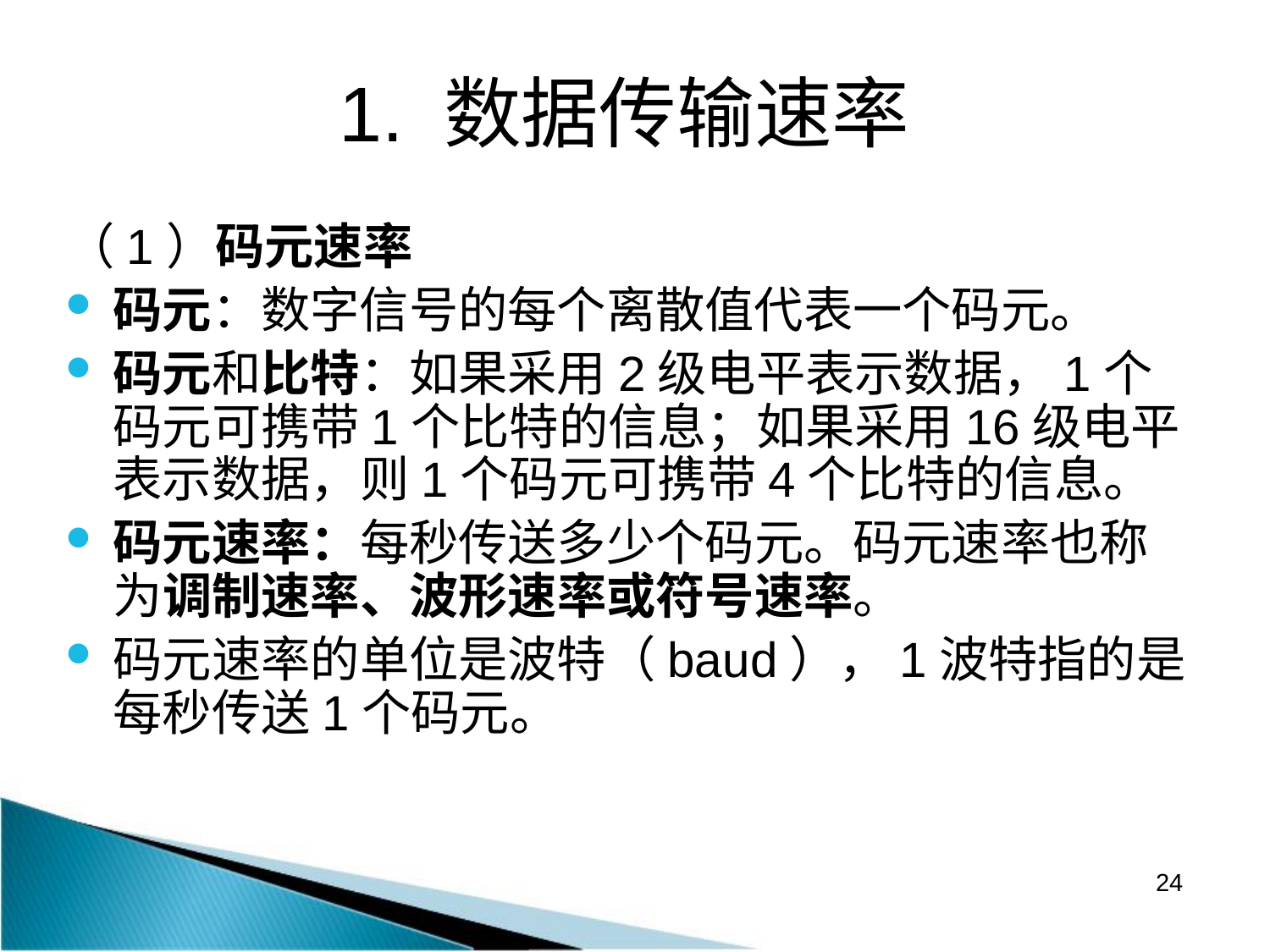

# 1. 数据传输速率
（1）码元速率
码元：数字信号的每个离散值代表一个码元。
码元和比特：如果采用2级电平表示数据，1个码元可携带1个比特的信息；如果采用16级电平表示数据，则1个码元可携带4个比特的信息。
码元速率：每秒传送多少个码元。码元速率也称为调制速率、波形速率或符号速率。
码元速率的单位是波特（baud），1波特指的是每秒传送1个码元。
24